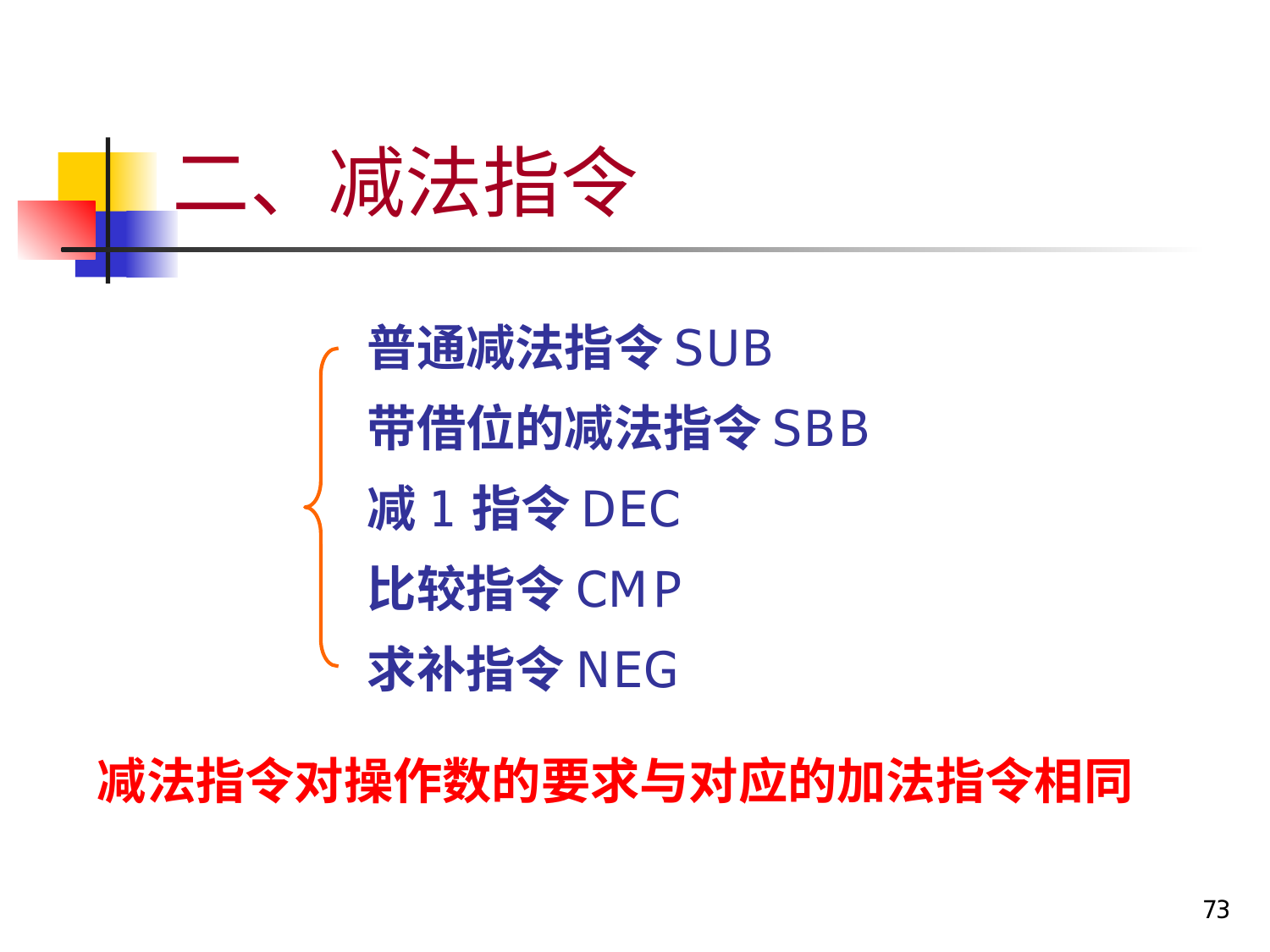

# 二、减法指令
普通减法指令SUB
带借位的减法指令SBB
减1指令DEC
比较指令CMP
求补指令NEG

减法指令对操作数的要求与对应的加法指令相同
73